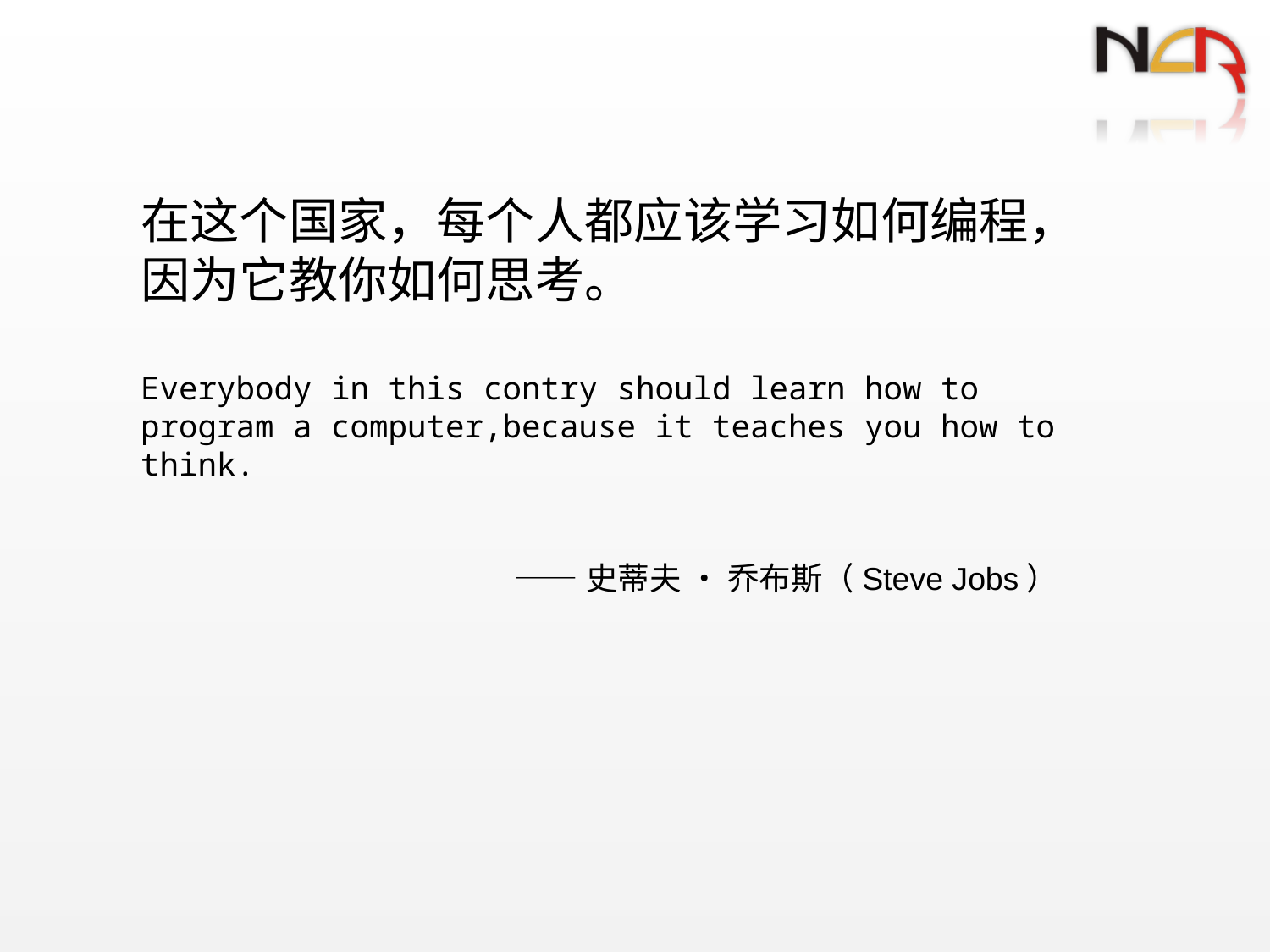

在这个国家，每个人都应该学习如何编程，因为它教你如何思考。

Everybody in this contry should learn how to program a computer,because it teaches you how to think.

                                                    ——史蒂夫 • 乔布斯（Steve Jobs）